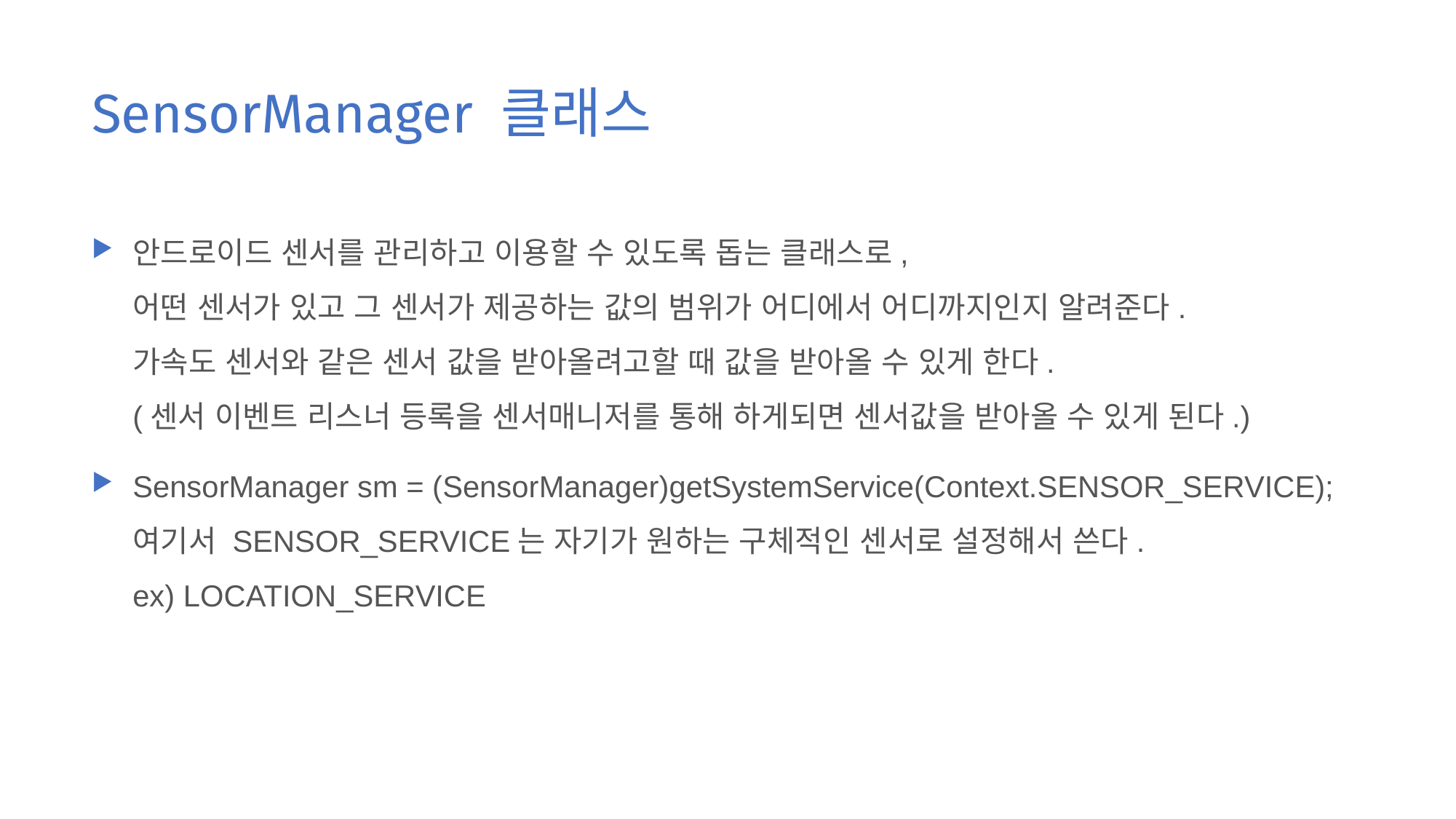

# SensorManager 클래스
안드로이드 센서를 관리하고 이용할 수 있도록 돕는 클래스로,
어떤 센서가 있고 그 센서가 제공하는 값의 범위가 어디에서 어디까지인지 알려준다.
가속도 센서와 같은 센서 값을 받아올려고할 때 값을 받아올 수 있게 한다.
(센서 이벤트 리스너 등록을 센서매니저를 통해 하게되면 센서값을 받아올 수 있게 된다.)
SensorManager sm = (SensorManager)getSystemService(Context.SENSOR_SERVICE);
여기서 SENSOR_SERVICE는 자기가 원하는 구체적인 센서로 설정해서 쓴다.
ex) LOCATION_SERVICE